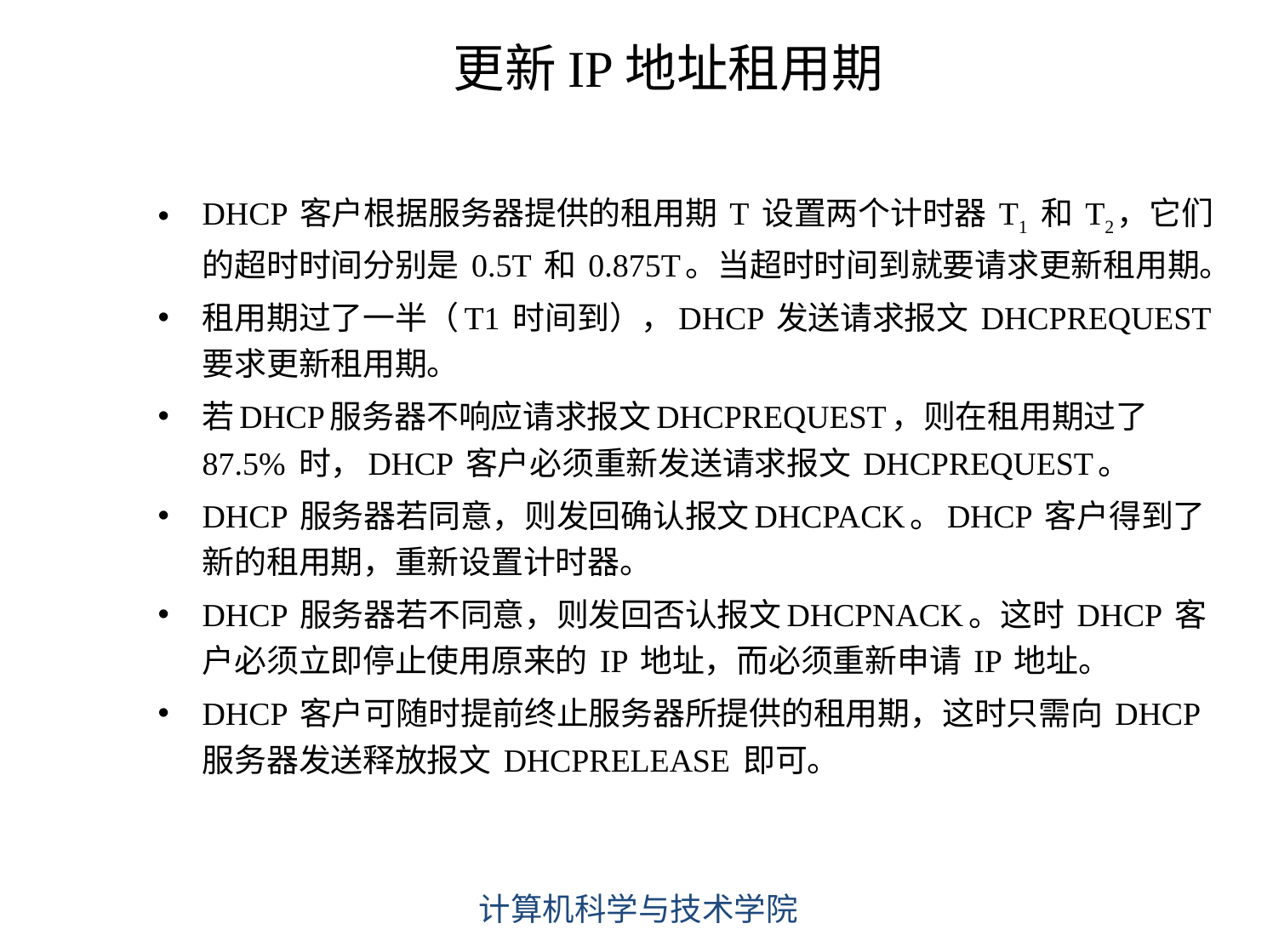

# 更新IP地址租用期
DHCP 客户根据服务器提供的租用期 T 设置两个计时器 T1 和 T2，它们的超时时间分别是 0.5T 和 0.875T。当超时时间到就要请求更新租用期。
租用期过了一半（T1 时间到），DHCP 发送请求报文 DHCPREQUEST 要求更新租用期。
若DHCP服务器不响应请求报文DHCPREQUEST，则在租用期过了 87.5% 时，DHCP 客户必须重新发送请求报文 DHCPREQUEST。
DHCP 服务器若同意，则发回确认报文DHCPACK。DHCP 客户得到了新的租用期，重新设置计时器。
DHCP 服务器若不同意，则发回否认报文DHCPNACK。这时 DHCP 客户必须立即停止使用原来的 IP 地址，而必须重新申请 IP 地址。
DHCP 客户可随时提前终止服务器所提供的租用期，这时只需向 DHCP 服务器发送释放报文 DHCPRELEASE 即可。
计算机科学与技术学院
79